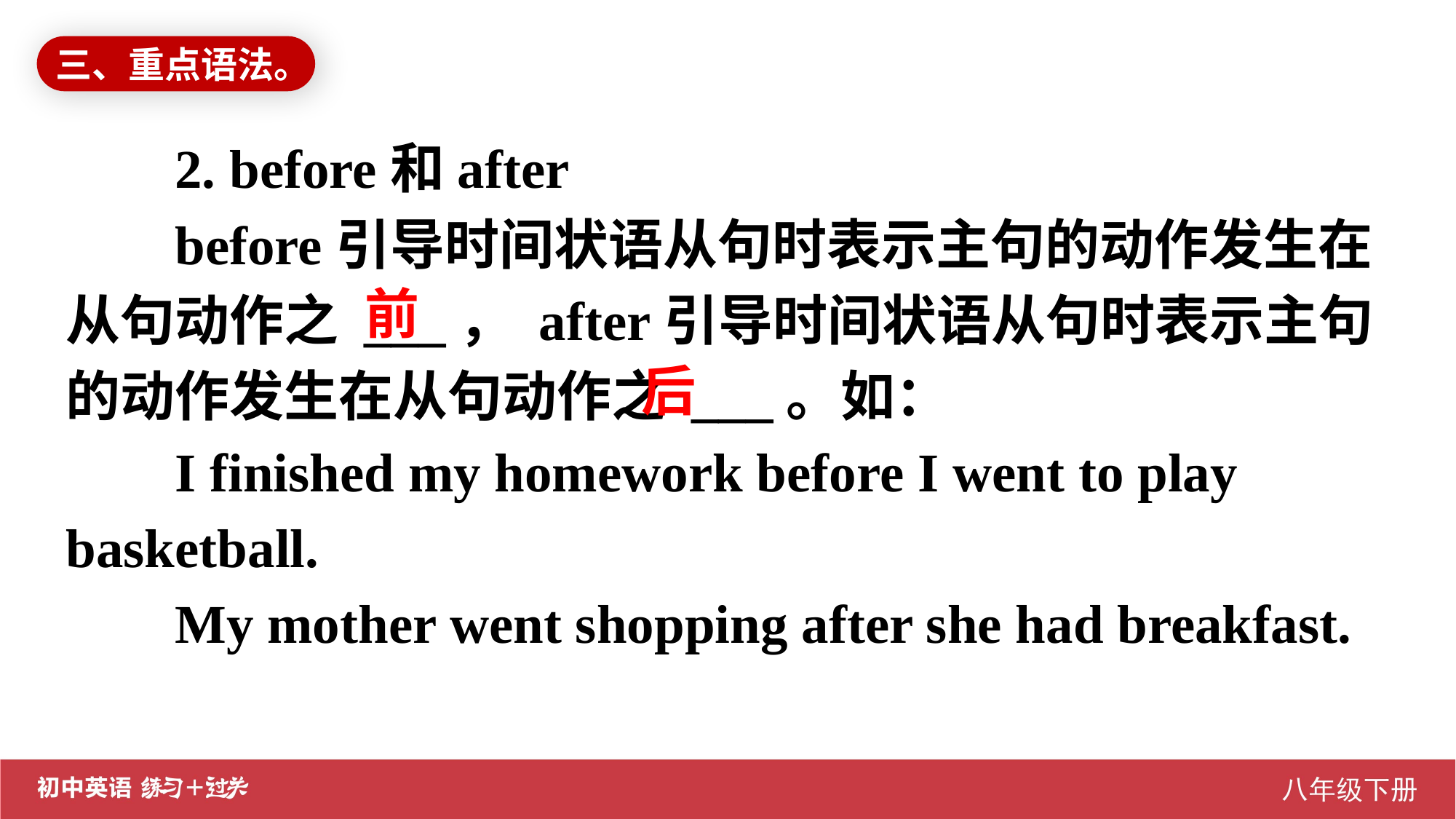

三、重点语法。
2. before和after
before引导时间状语从句时表示主句的动作发生在从句动作之 ___， after引导时间状语从句时表示主句的动作发生在从句动作之 ___。如：
I finished my homework before I went to play basketball.
My mother went shopping after she had breakfast.
前
后